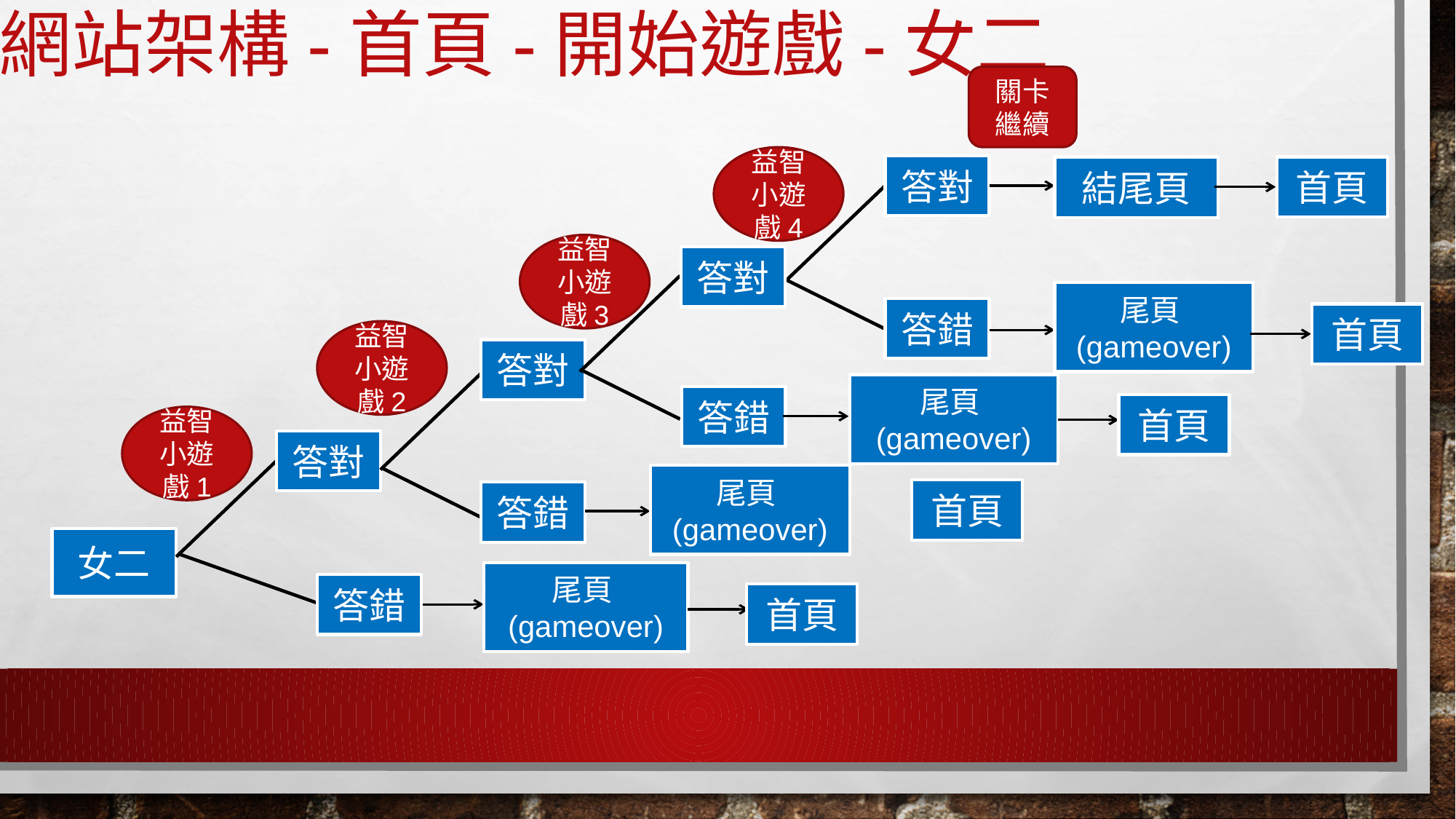

# 網站架構-首頁-開始遊戲-女二
關卡繼續
益智小遊戲4
答對
結尾頁
首頁
益智小遊戲3
答對
尾頁(gameover)
答錯
首頁
益智小遊戲2
答對
尾頁(gameover)
答錯
首頁
益智小遊戲1
答對
尾頁(gameover)
首頁
答錯
女二
尾頁(gameover)
答錯
首頁